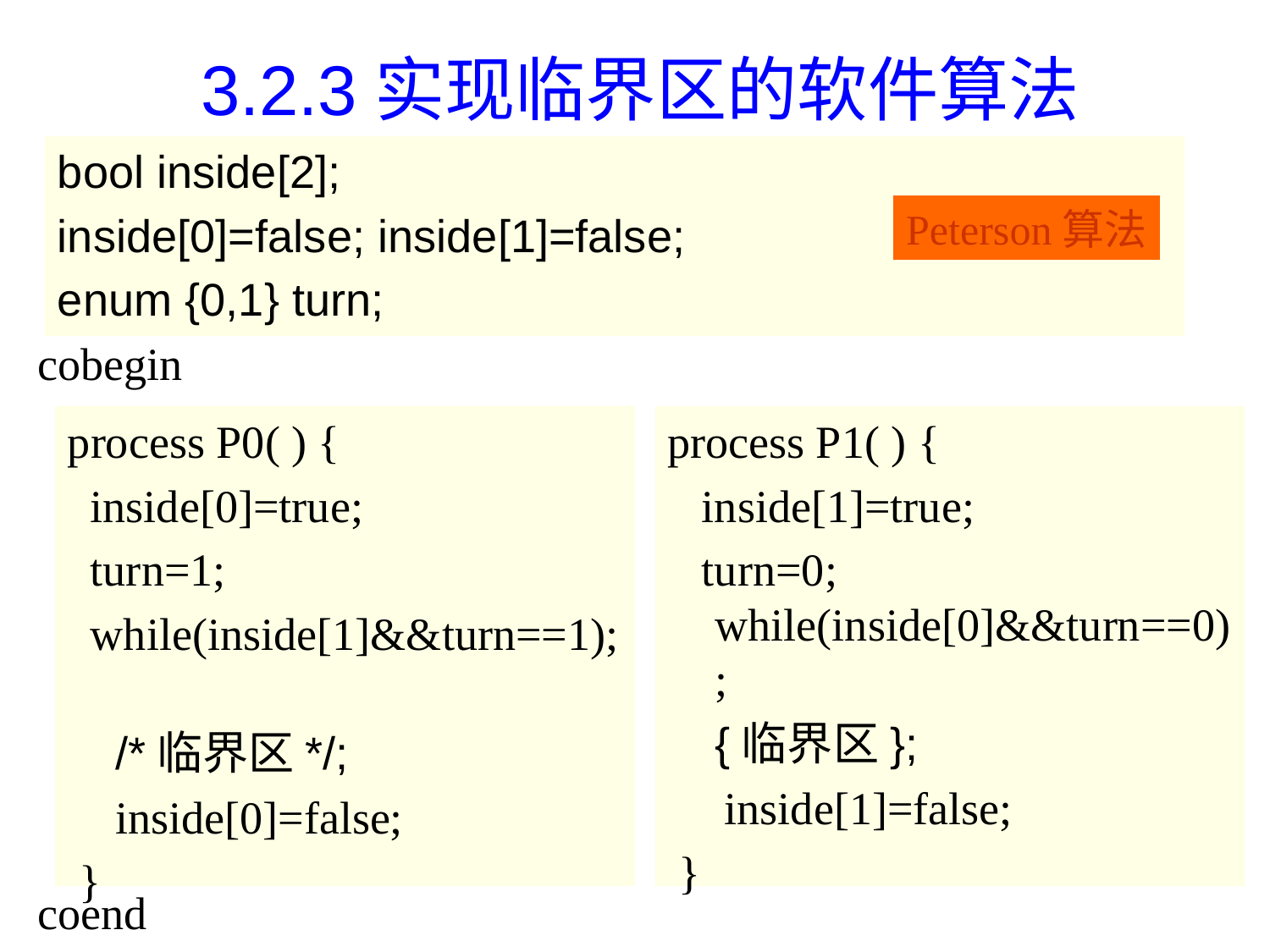

3.2.3实现临界区的软件算法
bool inside[2];
inside[0]=false; inside[1]=false;
enum {0,1} turn;
Peterson算法
cobegin
process P0( ) {
  inside[0]=true;
  turn=1;
  while(inside[1]&&turn==1);
	/*临界区*/;
	inside[0]=false;
 }
process P1( ) {
   inside[1]=true;
   turn=0; while(inside[0]&&turn==0);
	{临界区};
     inside[1]=false;
 }
coend